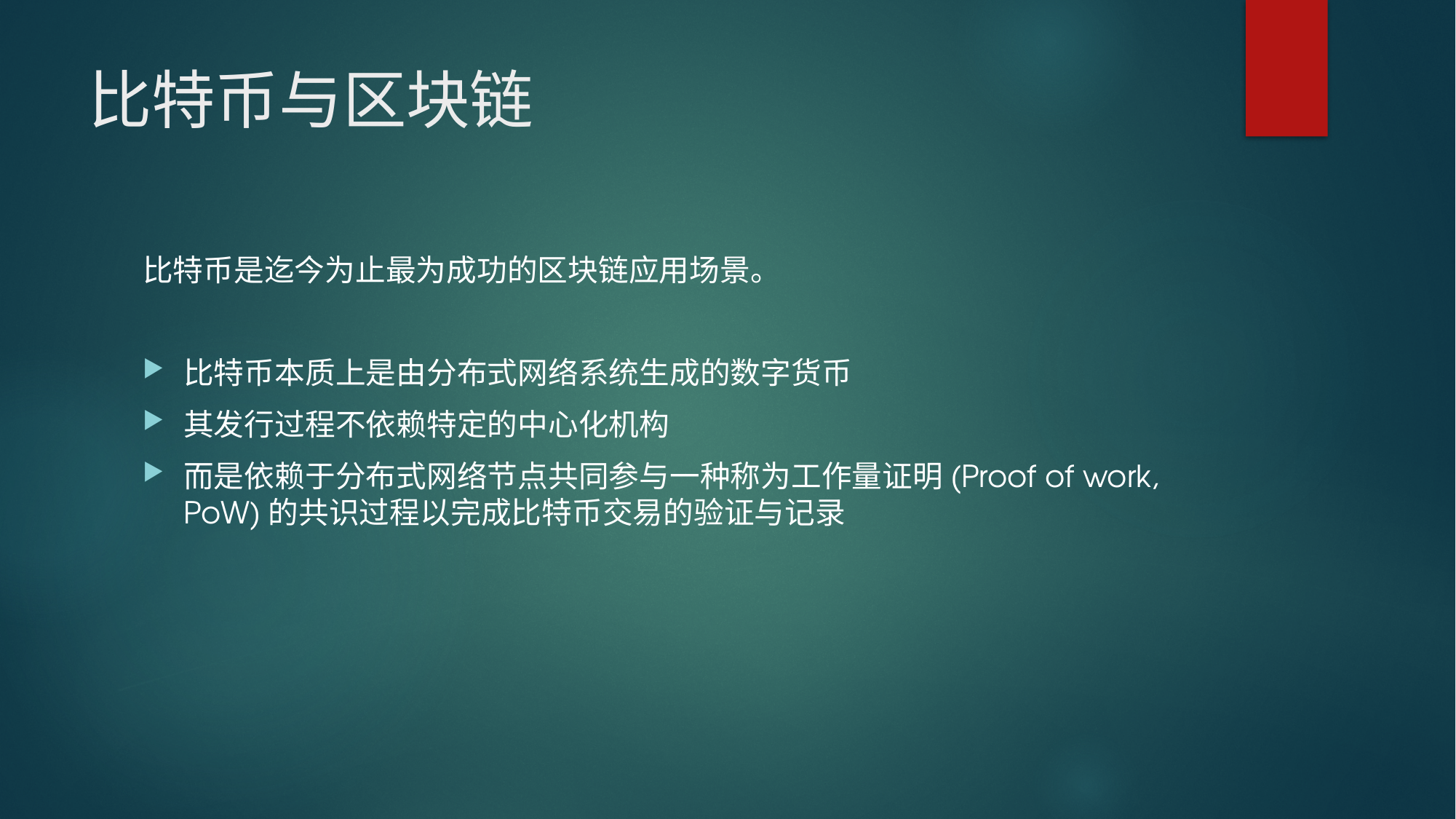

# 比特币与区块链
比特币是迄今为止最为成功的区块链应用场景。

比特币本质上是由分布式网络系统生成的数字货币
其发行过程不依赖特定的中心化机构
而是依赖于分布式网络节点共同参与一种称为工作量证明(Proof of work, PoW)的共识过程以完成比特币交易的验证与记录